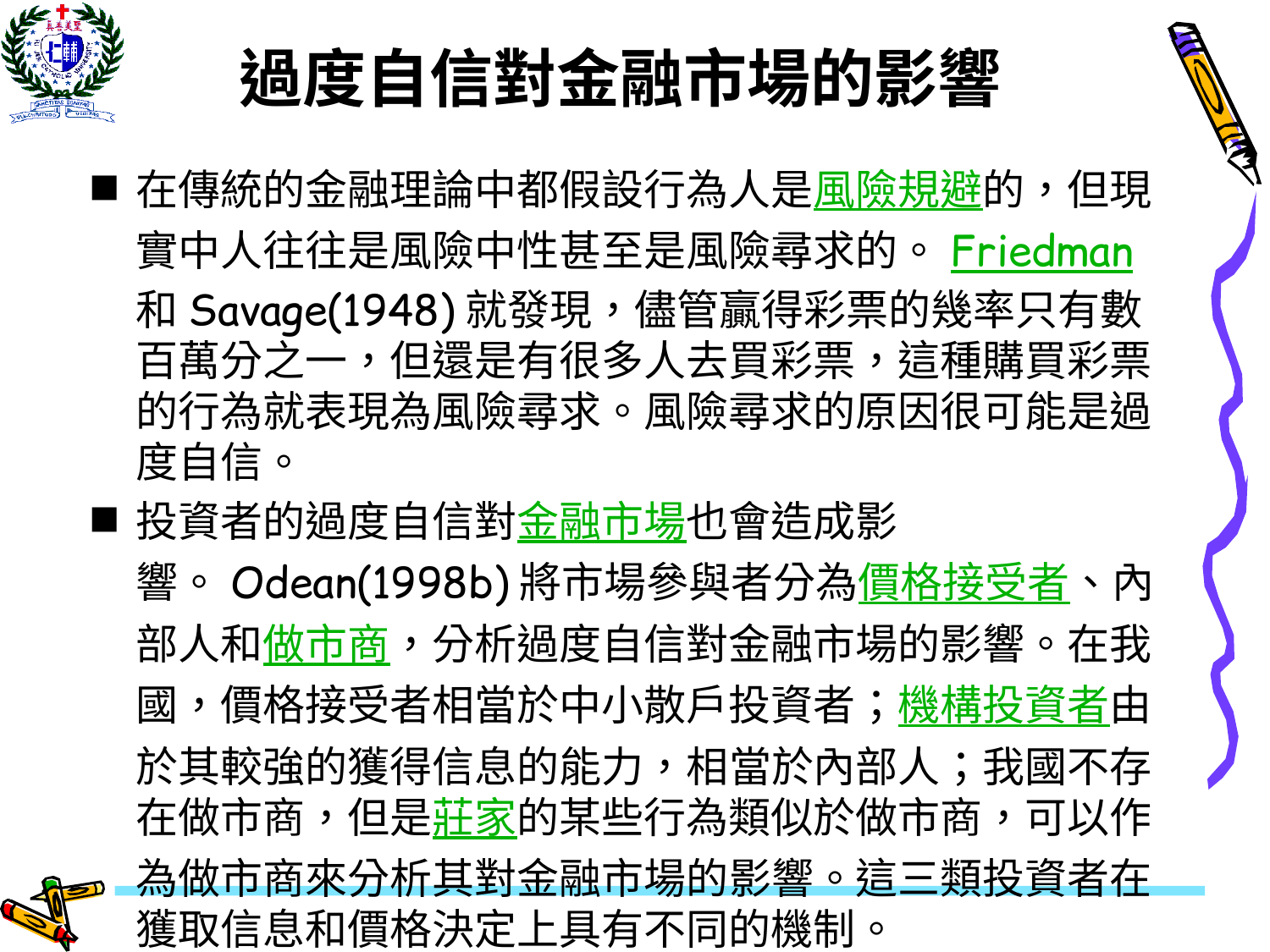

# 過度自信對金融市場的影響
在傳統的金融理論中都假設行為人是風險規避的，但現實中人往往是風險中性甚至是風險尋求的。Friedman和Savage(1948)就發現，儘管贏得彩票的幾率只有數百萬分之一，但還是有很多人去買彩票，這種購買彩票的行為就表現為風險尋求。風險尋求的原因很可能是過度自信。
投資者的過度自信對金融市場也會造成影響。Odean(1998b)將市場參與者分為價格接受者、內部人和做市商，分析過度自信對金融市場的影響。在我國，價格接受者相當於中小散戶投資者；機構投資者由於其較強的獲得信息的能力，相當於內部人；我國不存在做市商，但是莊家的某些行為類似於做市商，可以作為做市商來分析其對金融市場的影響。這三類投資者在獲取信息和價格決定上具有不同的機制。